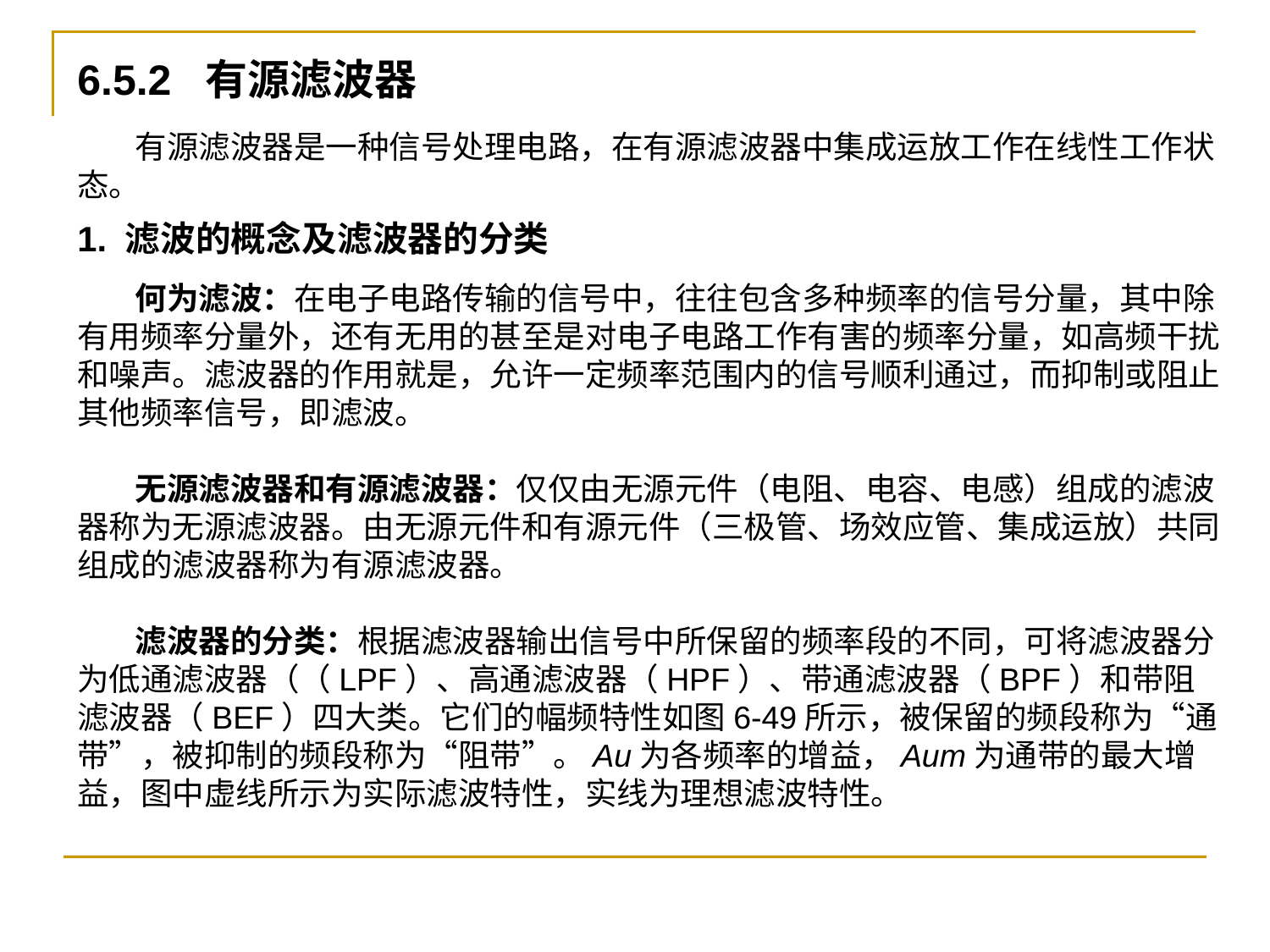

6.5.2  有源滤波器
       有源滤波器是一种信号处理电路，在有源滤波器中集成运放工作在线性工作状态。
1. 滤波的概念及滤波器的分类
       何为滤波：在电子电路传输的信号中，往往包含多种频率的信号分量，其中除有用频率分量外，还有无用的甚至是对电子电路工作有害的频率分量，如高频干扰和噪声。滤波器的作用就是，允许一定频率范围内的信号顺利通过，而抑制或阻止其他频率信号，即滤波。

       无源滤波器和有源滤波器：仅仅由无源元件（电阻、电容、电感）组成的滤波器称为无源滤波器。由无源元件和有源元件（三极管、场效应管、集成运放）共同组成的滤波器称为有源滤波器。

       滤波器的分类：根据滤波器输出信号中所保留的频率段的不同，可将滤波器分为低通滤波器（（LPF）、高通滤波器（HPF）、带通滤波器（BPF）和带阻滤波器（BEF）四大类。它们的幅频特性如图6-49所示，被保留的频段称为“通带”，被抑制的频段称为“阻带”。Au为各频率的增益，Aum为通带的最大增益，图中虚线所示为实际滤波特性，实线为理想滤波特性。